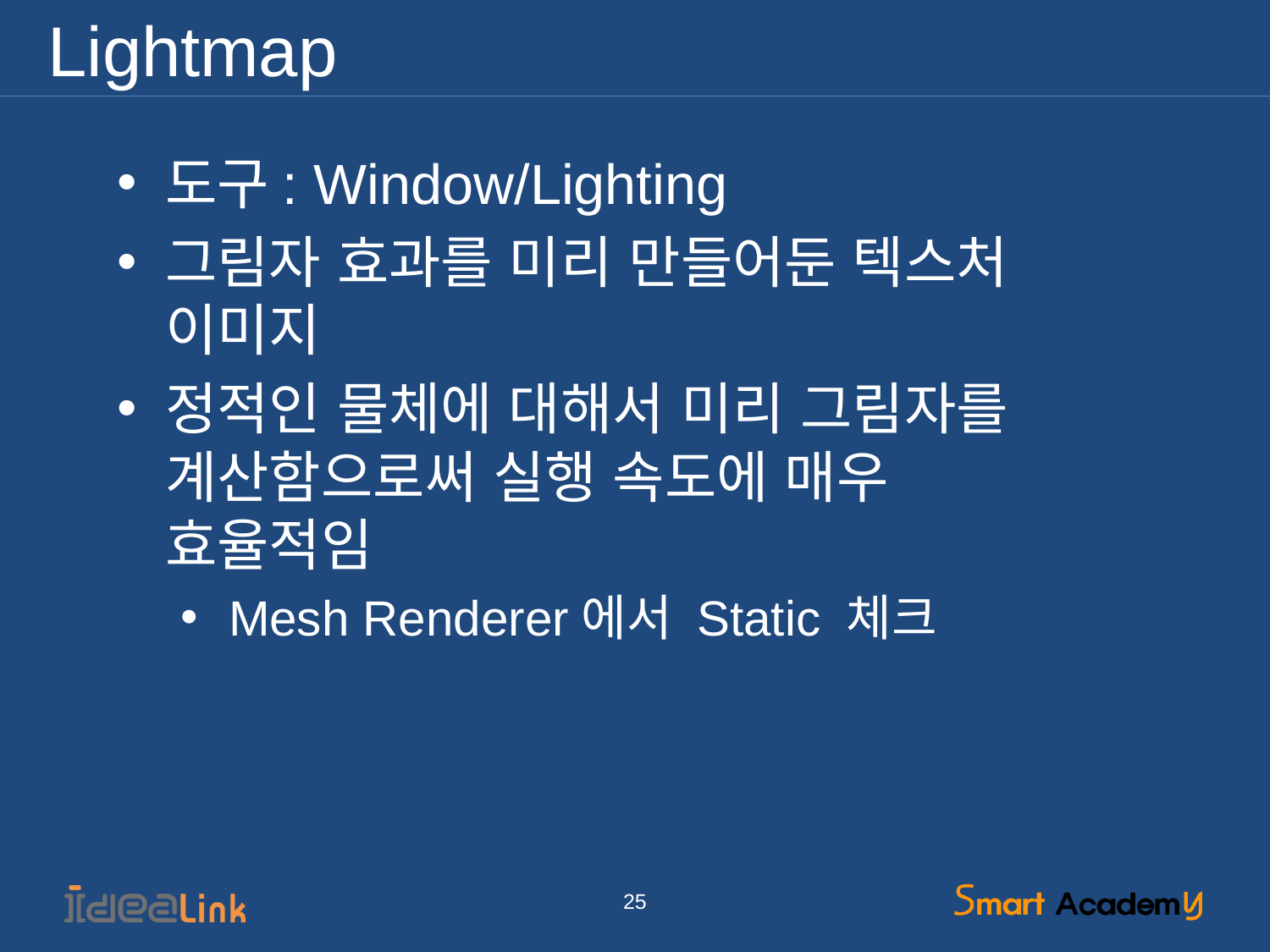

# Lightmap
도구: Window/Lighting
그림자 효과를 미리 만들어둔 텍스처 이미지
정적인 물체에 대해서 미리 그림자를 계산함으로써 실행 속도에 매우 효율적임
Mesh Renderer에서 Static 체크
25